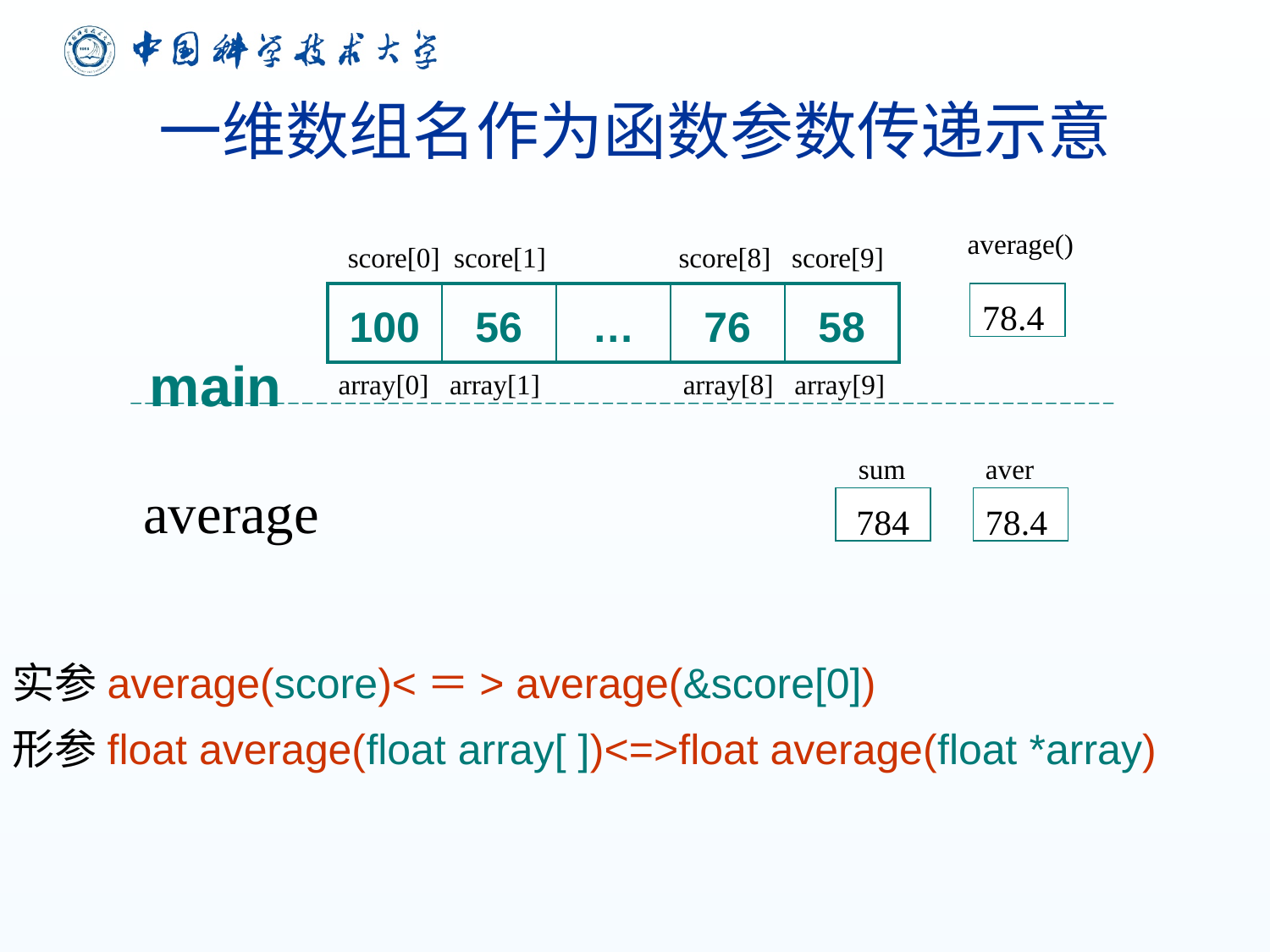

一维数组名作为函数参数传递示意

average()
score[0]  score[1]                   score[8]   score[9]
| 100 | 56 | … | 76 | 58 |
| --- | --- | --- | --- | --- |
78.4
main
array[0]   array[1] 	             array[8]   array[9]
sum
aver
784
78.4

average
实参average(score)<＝> average(&score[0])
形参float average(float array[ ])<=>float average(float *array)